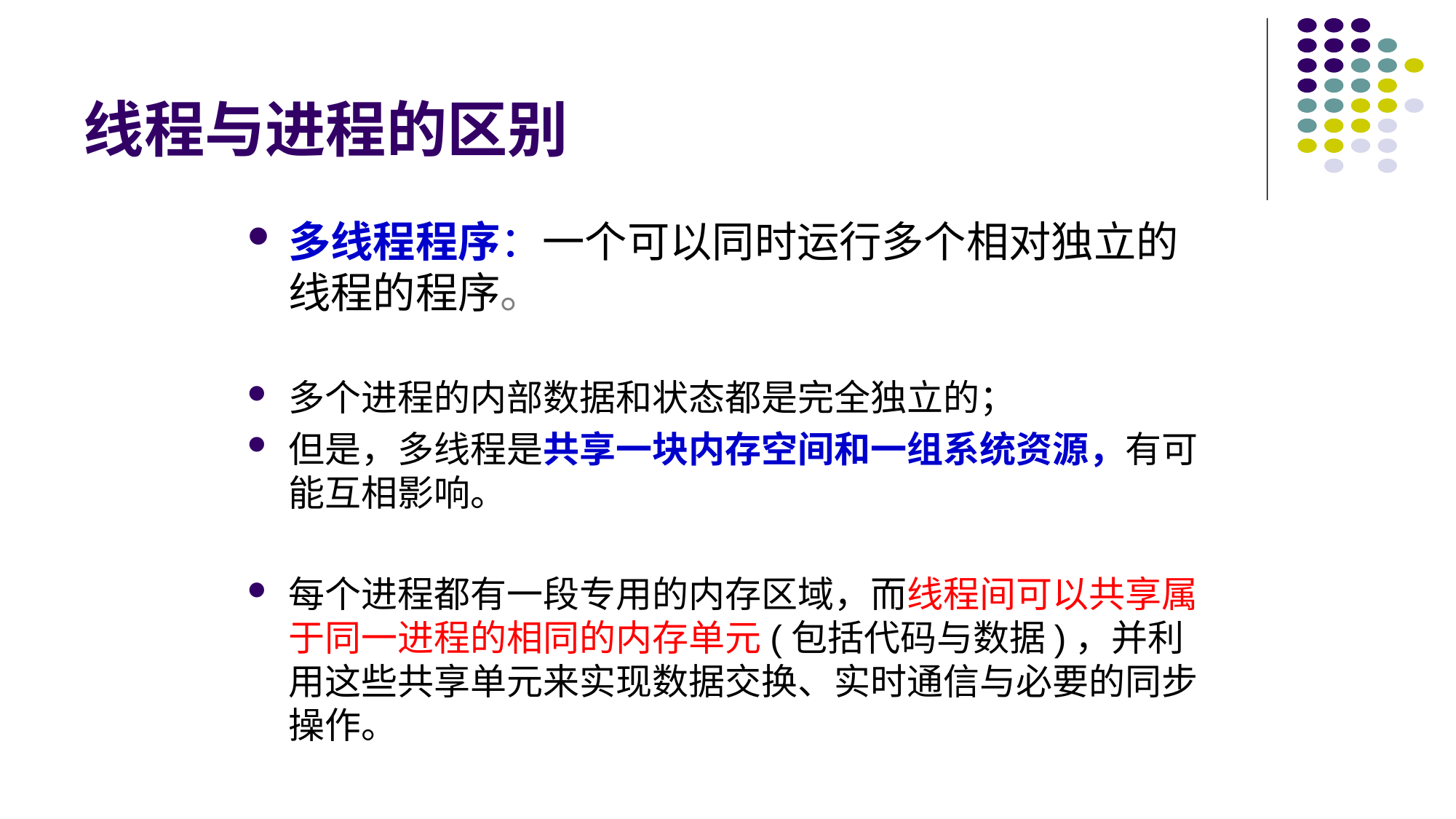

# 线程与进程的区别
多线程程序：一个可以同时运行多个相对独立的线程的程序。

多个进程的内部数据和状态都是完全独立的；
但是，多线程是共享一块内存空间和一组系统资源，有可能互相影响。

每个进程都有一段专用的内存区域，而线程间可以共享属于同一进程的相同的内存单元(包括代码与数据)，并利用这些共享单元来实现数据交换、实时通信与必要的同步操作。

6